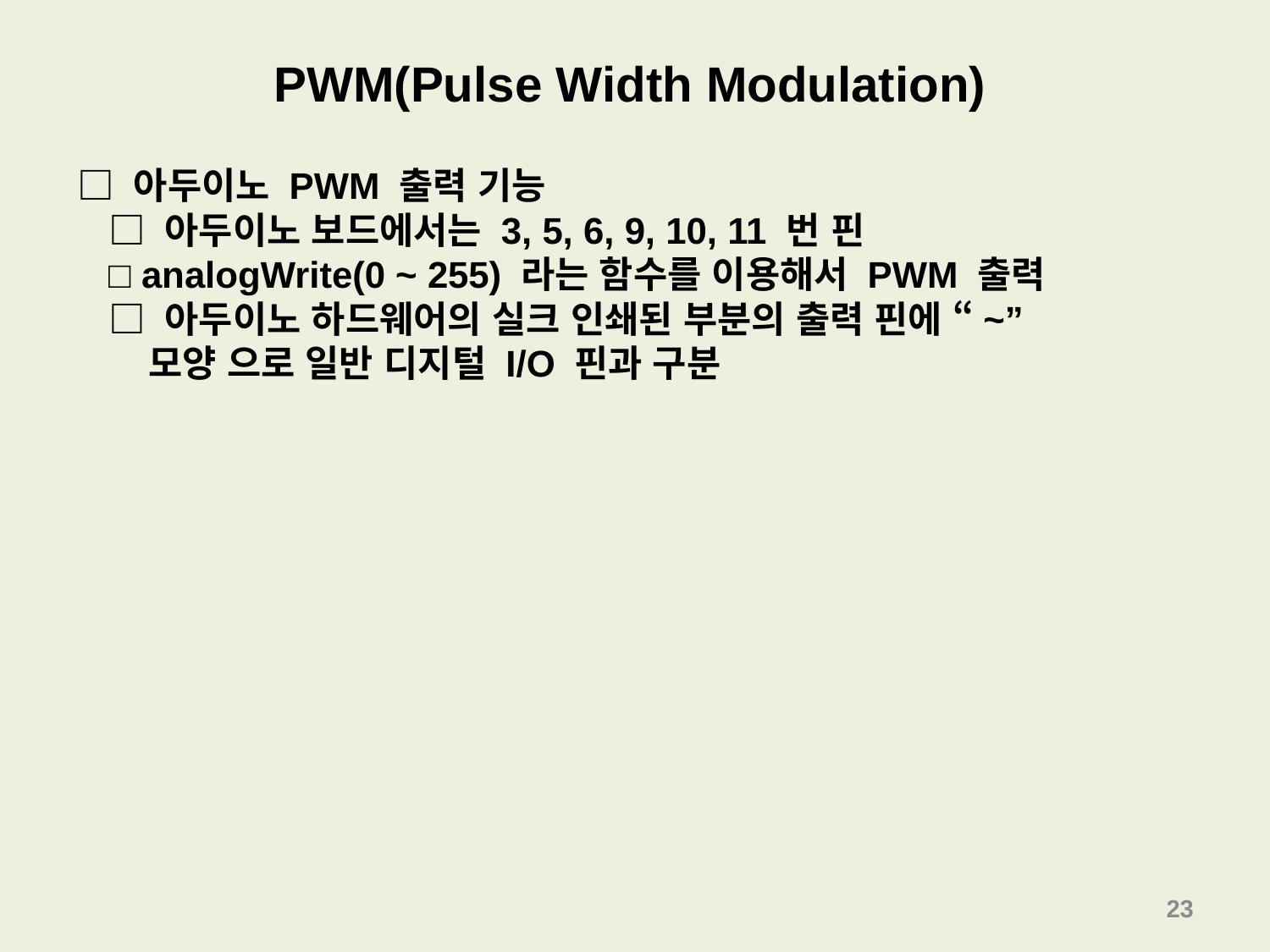

PWM(Pulse Width Modulation)
□ 아두이노 PWM 출력 기능
   □ 아두이노 보드에서는 3, 5, 6, 9, 10, 11 번 핀
   □ analogWrite(0 ~ 255) 라는 함수를 이용해서 PWM 출력
   □ 아두이노 하드웨어의 실크 인쇄된 부분의 출력 핀에 “~”
      모양 으로 일반 디지털 I/O 핀과 구분
23